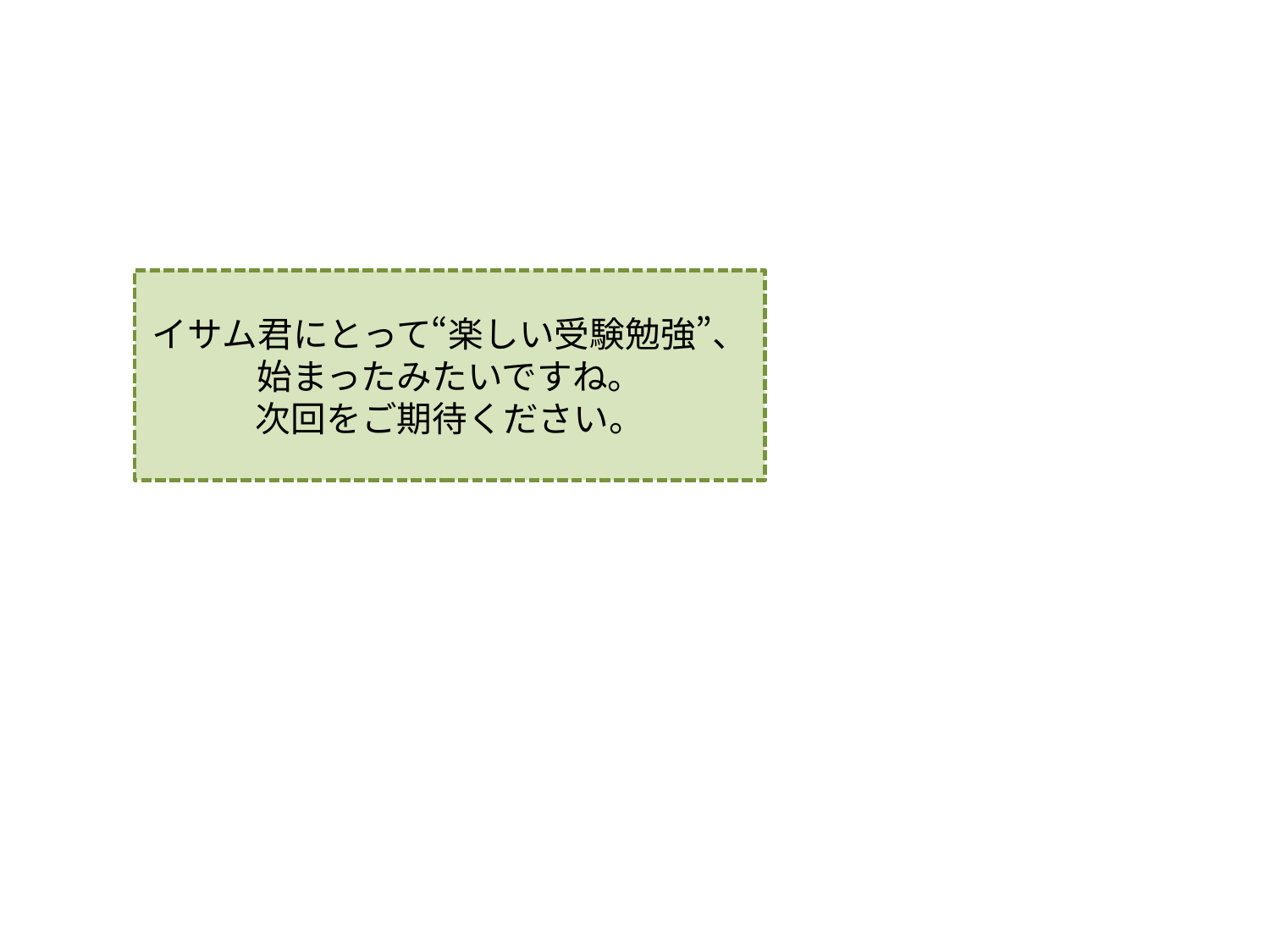

イサム君にとって“楽しい受験勉強”、
始まったみたいですね。
次回をご期待ください。